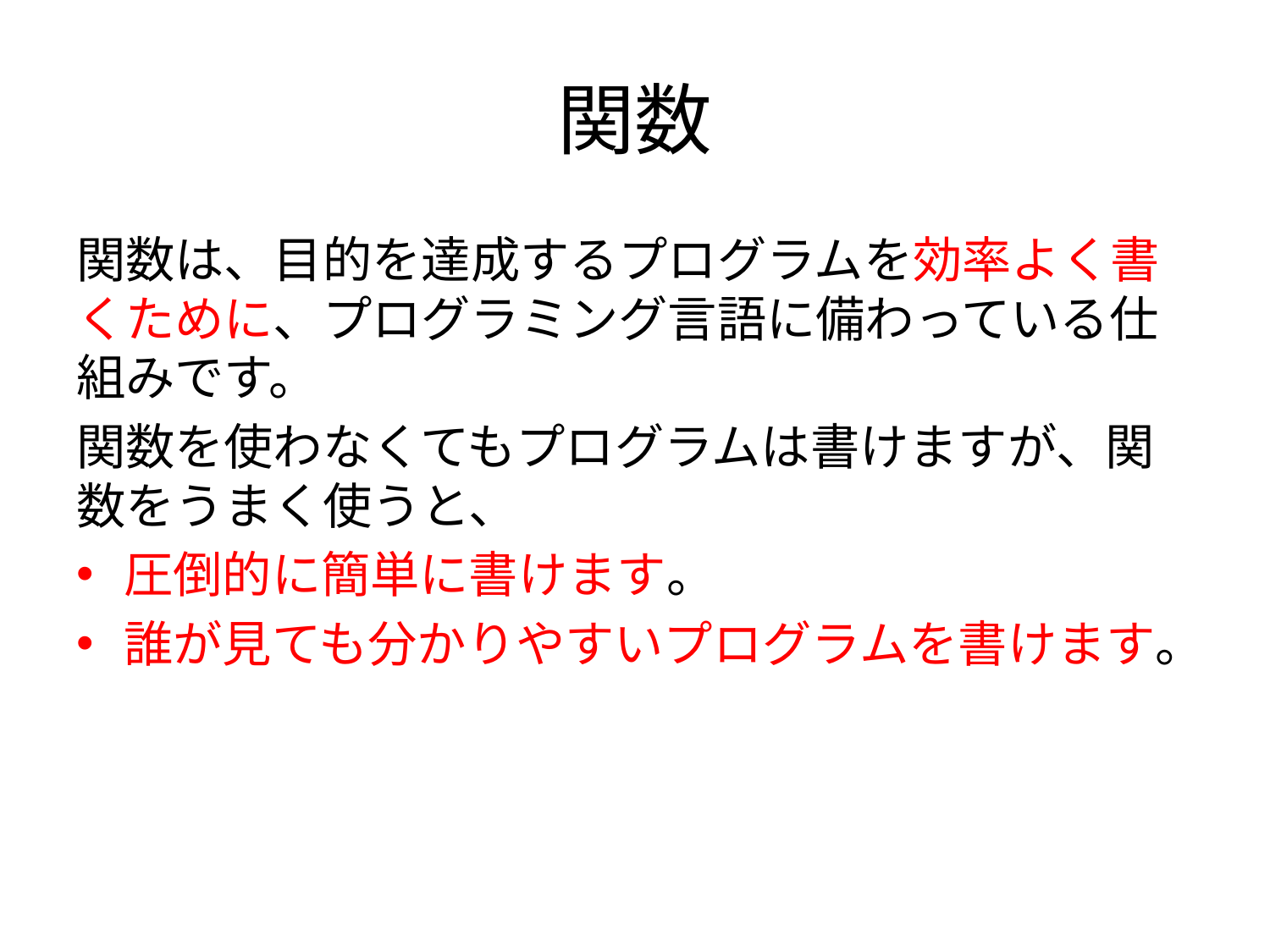

# 関数
関数は、目的を達成するプログラムを効率よく書くために、プログラミング言語に備わっている仕組みです。
関数を使わなくてもプログラムは書けますが、関数をうまく使うと、
圧倒的に簡単に書けます。
誰が見ても分かりやすいプログラムを書けます。